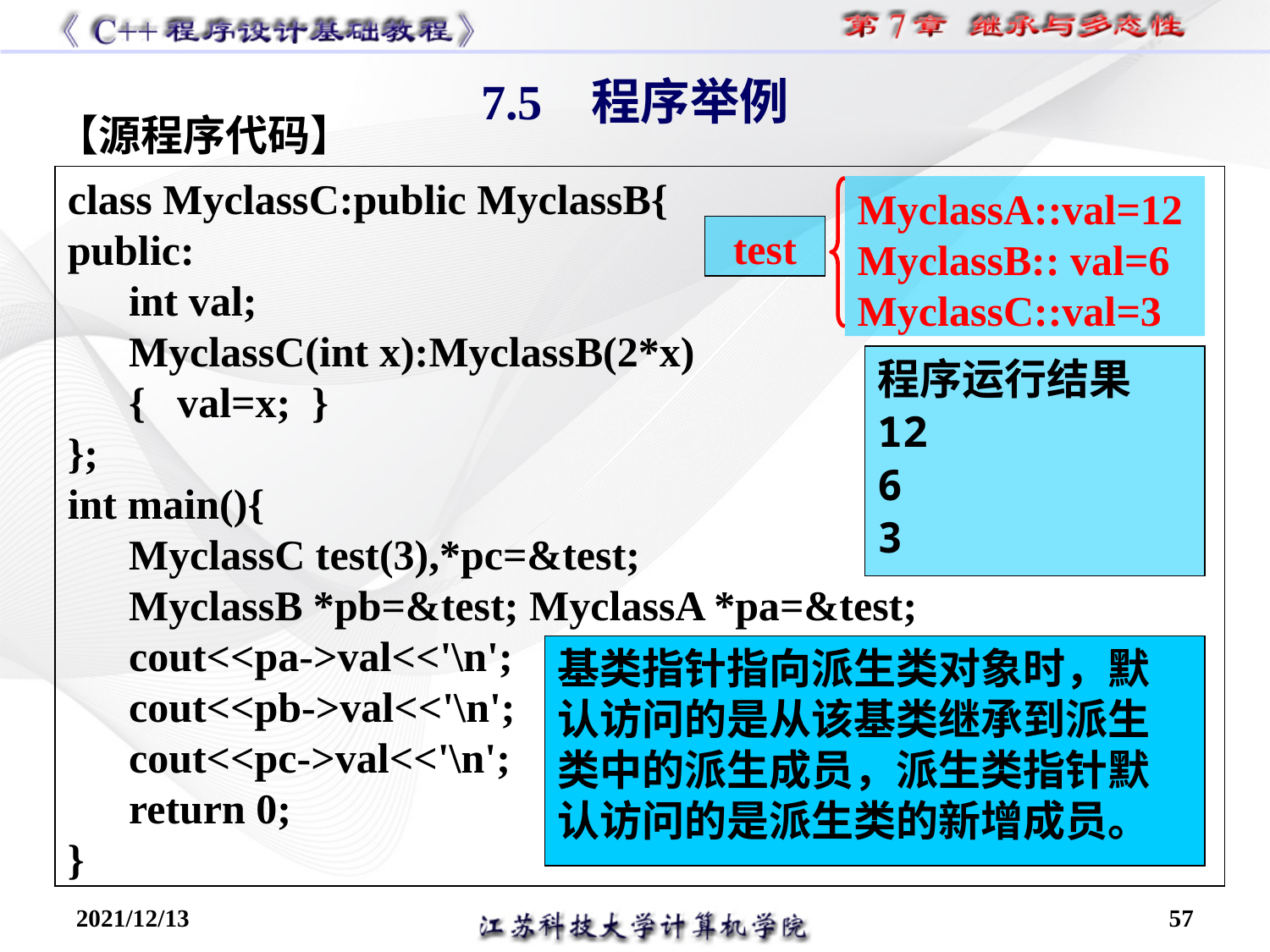

7.5   程序举例
【源程序代码】
class MyclassC:public MyclassB{
public:
int val;
MyclassC(int x):MyclassB(2*x)
{   val=x;  }
};
int main(){
MyclassC test(3),*pc=&test;
MyclassB *pb=&test; MyclassA *pa=&test;
cout<<pa->val<<'\n';
cout<<pb->val<<'\n';
cout<<pc->val<<'\n';
return 0;
}
MyclassA::val=12
MyclassB:: val=6
MyclassC::val=3

test
程序运行结果
12
6
3
基类指针指向派生类对象时，默认访问的是从该基类继承到派生类中的派生成员，派生类指针默认访问的是派生类的新增成员。